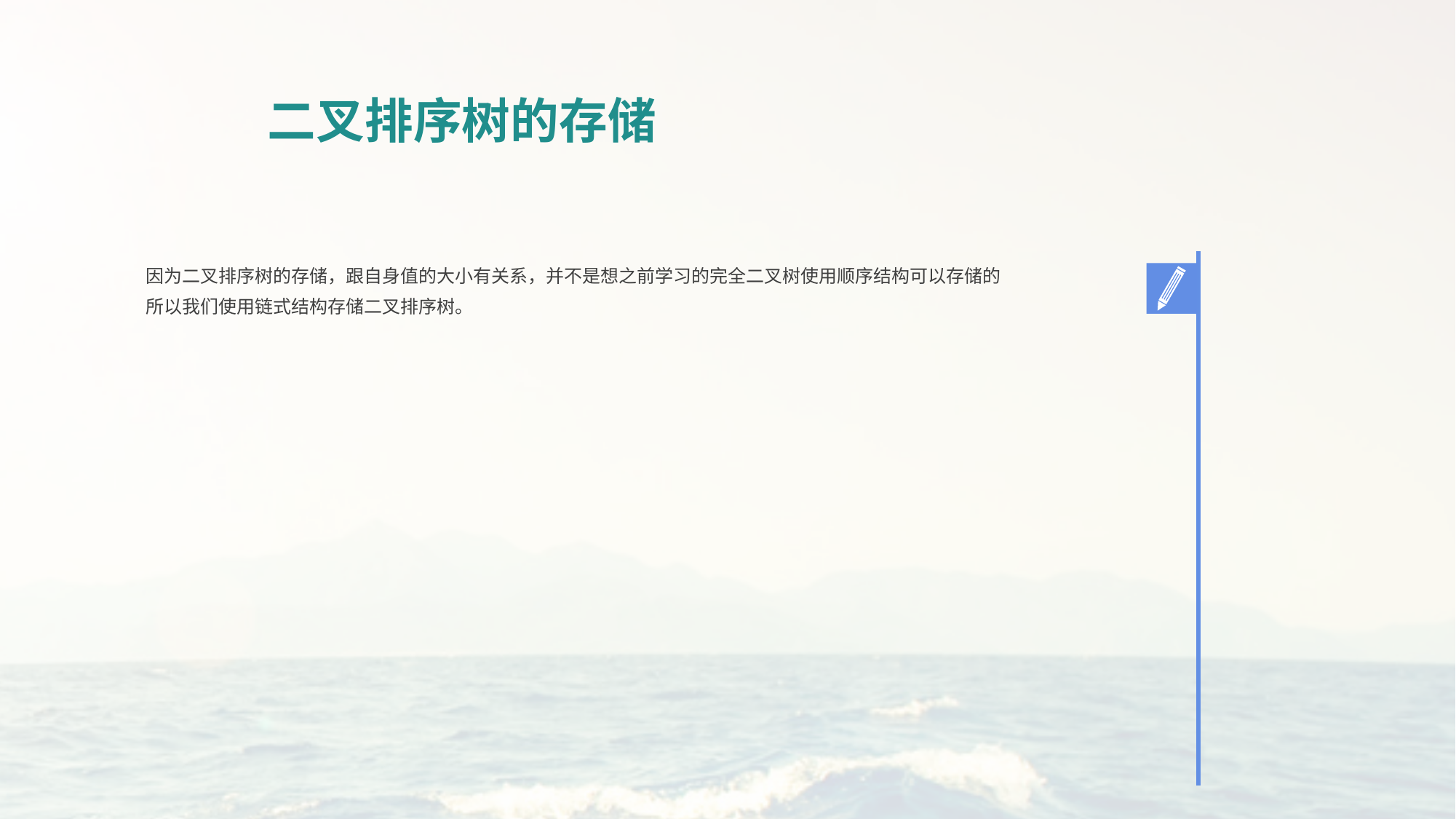

二叉排序树的存储
因为二叉排序树的存储，跟自身值的大小有关系，并不是想之前学习的完全二叉树使用顺序结构可以存储的
所以我们使用链式结构存储二叉排序树。